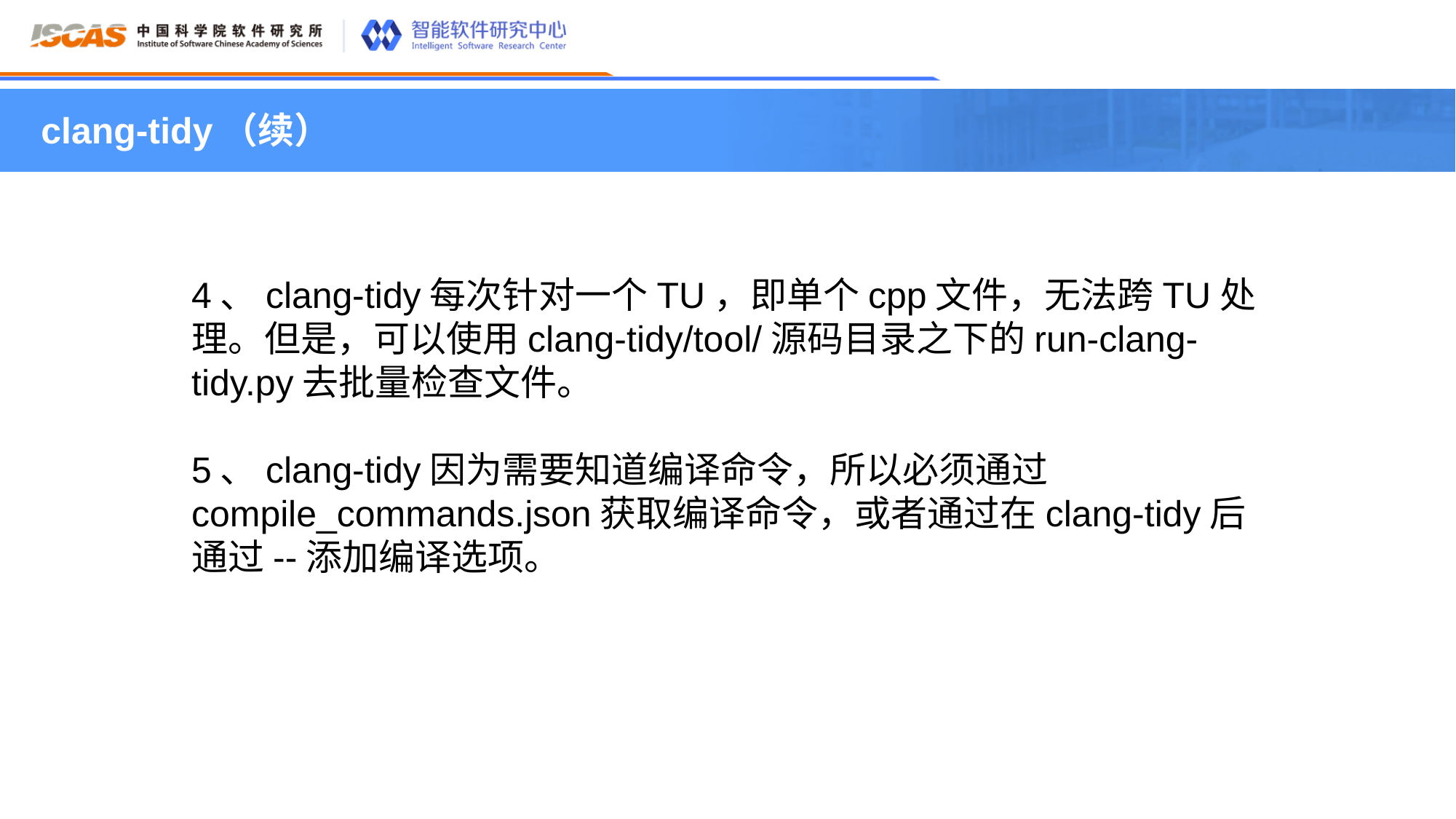

clang-tidy（续）
4、clang-tidy每次针对一个TU，即单个cpp文件，无法跨TU处理。但是，可以使用clang-tidy/tool/源码目录之下的run-clang-tidy.py去批量检查文件。

5、clang-tidy因为需要知道编译命令，所以必须通过compile_commands.json获取编译命令，或者通过在clang-tidy后通过--添加编译选项。